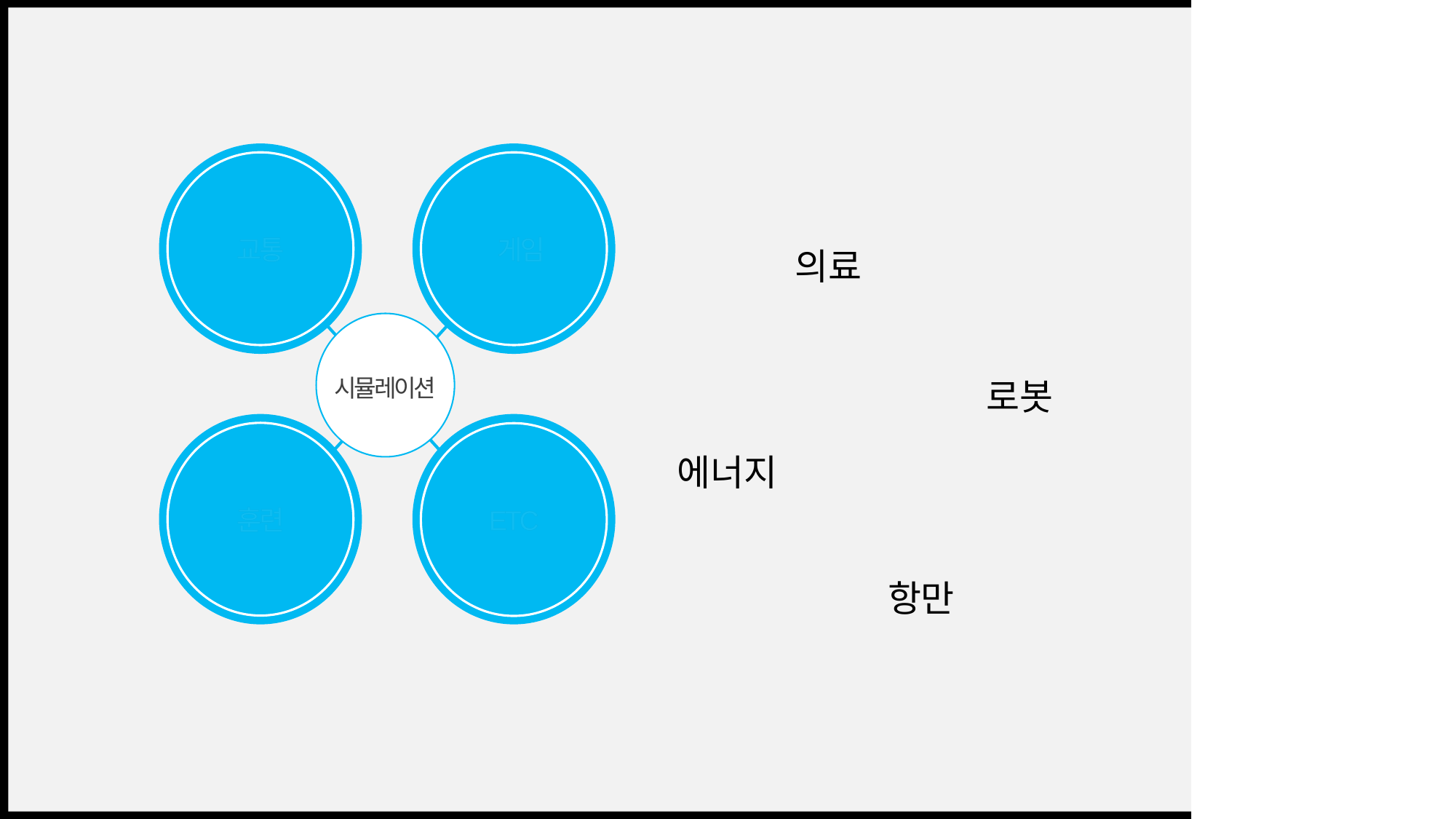

교통

 게임

의료

시뮬레이션
로봇
훈련

ETC

에너지
항만